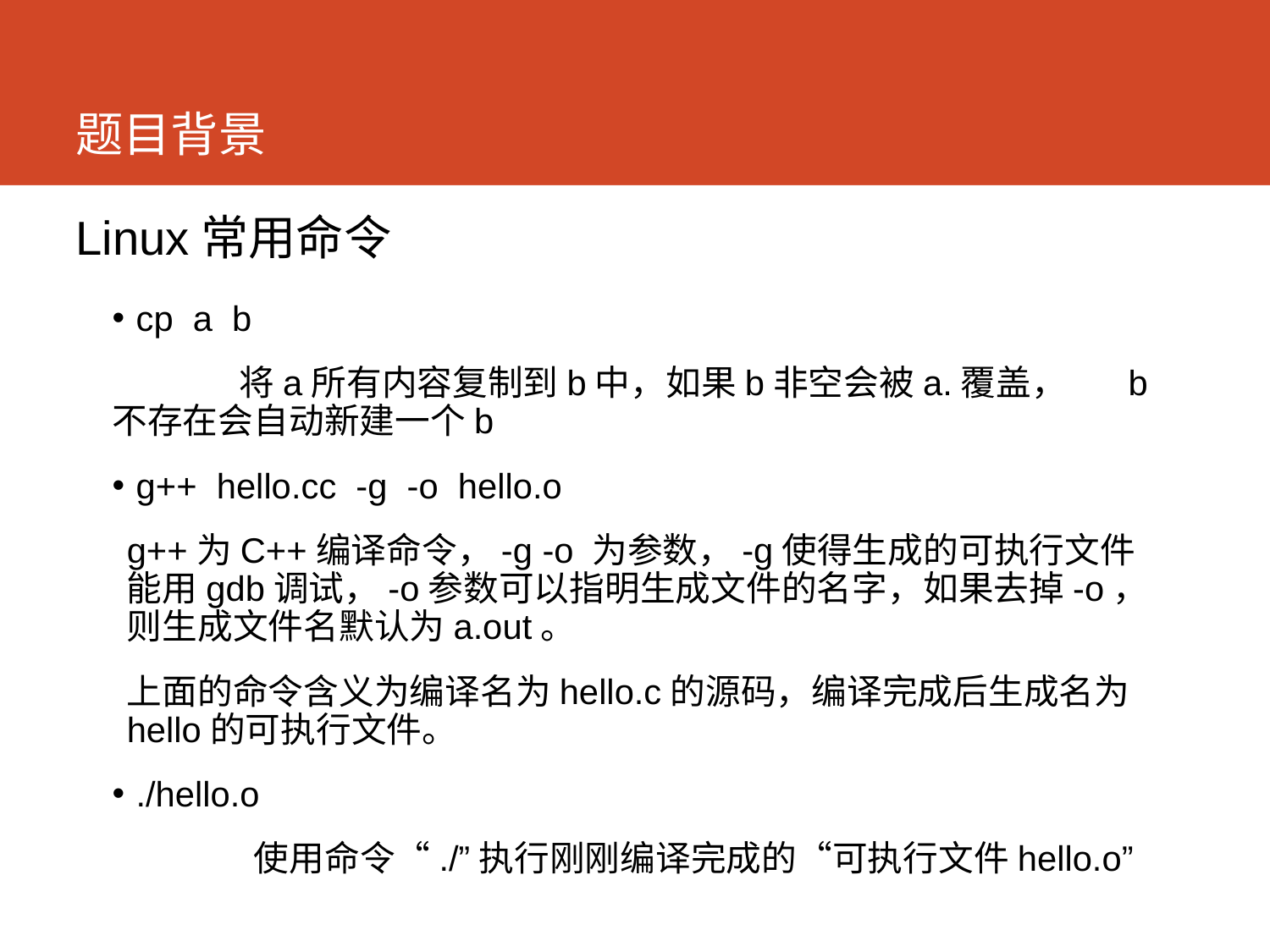

# 题目背景
Linux常用命令
cp  a  b
	将a所有内容复制到b中，如果b非空会被a.覆盖，	b不存在会自动新建一个b
g++  hello.cc  -g  -o  hello.o
g++为C++编译命令，-g -o 为参数，-g使得生成的可执行文件能用gdb调试，-o参数可以指明生成文件的名字，如果去掉-o，则生成文件名默认为a.out。
上面的命令含义为编译名为hello.c的源码，编译完成后生成名为hello的可执行文件。
./hello.o
	使用命令“./”执行刚刚编译完成的“可执行文件hello.o”